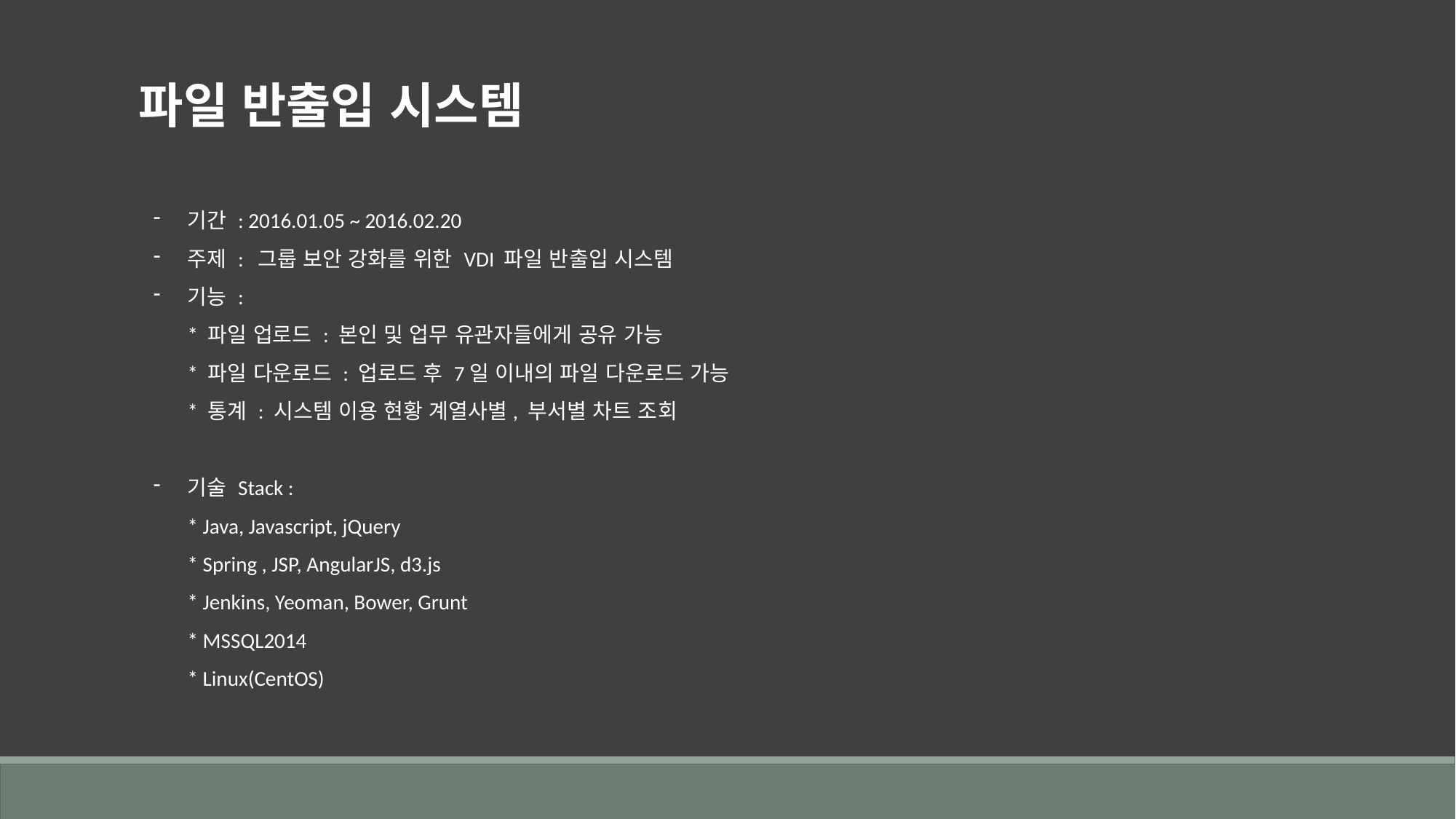

파일 반출입 시스템
기간 : 2016.01.05 ~ 2016.02.20
주제 :  그룹 보안 강화를 위한 VDI 파일 반출입 시스템
기능 :
* 파일 업로드 : 본인 및 업무 유관자들에게 공유 가능
* 파일 다운로드 : 업로드 후 7일 이내의 파일 다운로드 가능
* 통계 : 시스템 이용 현황 계열사별, 부서별 차트 조회

기술 Stack :
* Java, Javascript, jQuery
* Spring , JSP, AngularJS, d3.js
* Jenkins, Yeoman, Bower, Grunt
* MSSQL2014
* Linux(CentOS)